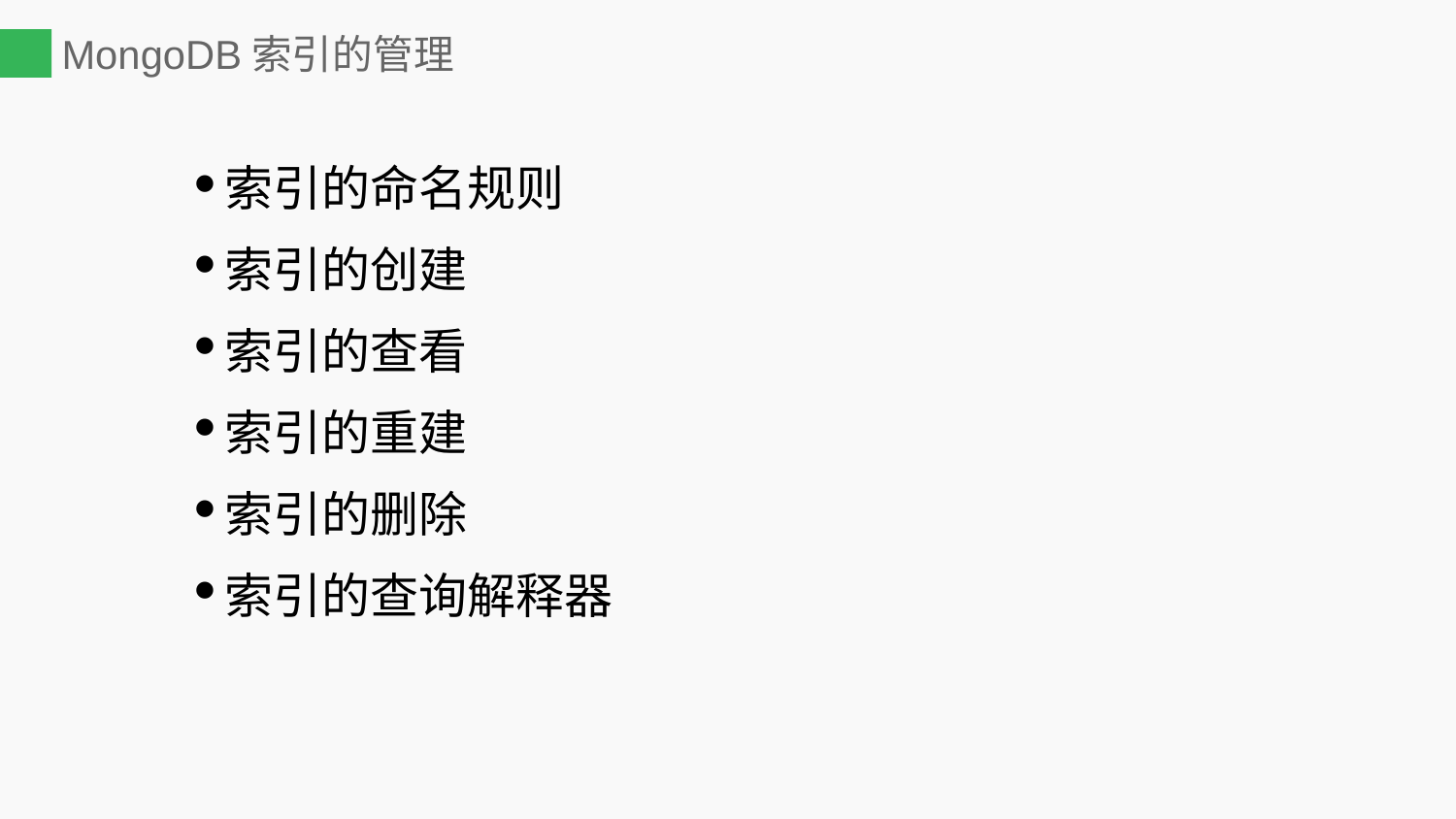

# MongoDB索引的管理
索引的命名规则
索引的创建
索引的查看
索引的重建
索引的删除
索引的查询解释器